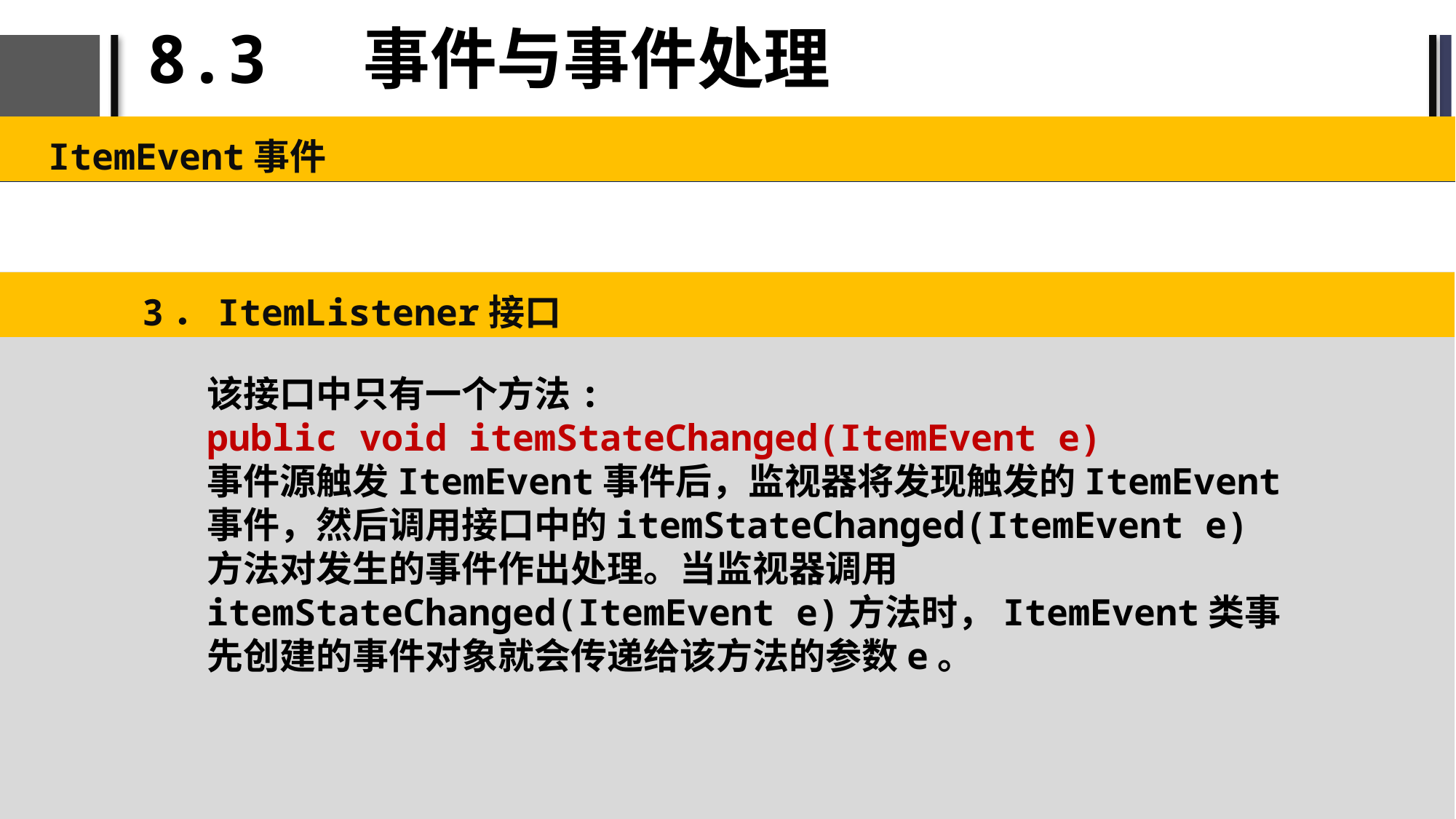

# 8.3  事件与事件处理

ItemEvent事件

3．ItemListener接口
该接口中只有一个方法:
public void itemStateChanged(ItemEvent e)
事件源触发ItemEvent事件后，监视器将发现触发的ItemEvent事件，然后调用接口中的itemStateChanged(ItemEvent e)方法对发生的事件作出处理。当监视器调用itemStateChanged(ItemEvent e)方法时，ItemEvent类事先创建的事件对象就会传递给该方法的参数e。